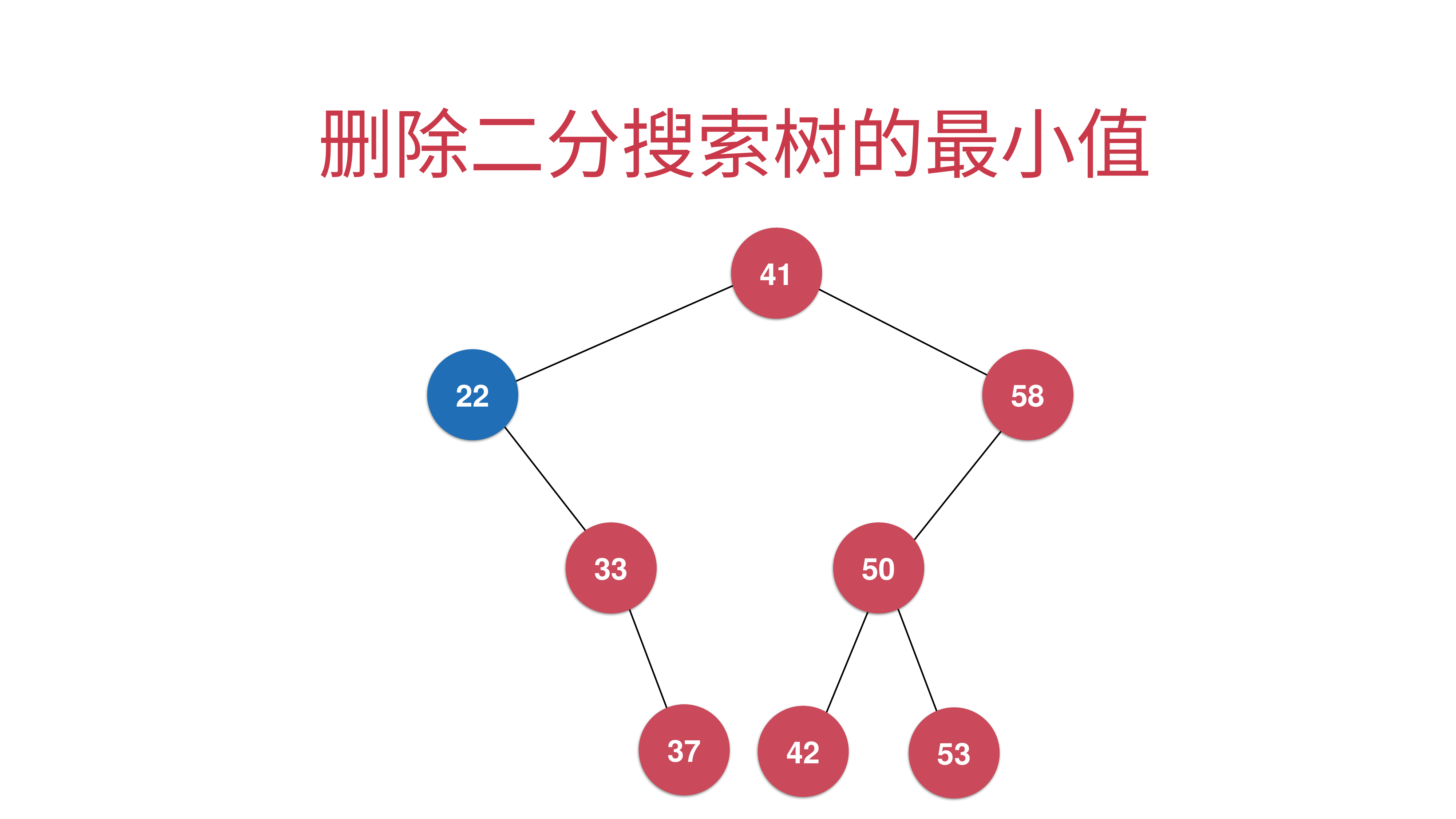

# 删除二分搜索树的最小值
41

22

58

33

37
50

42
53